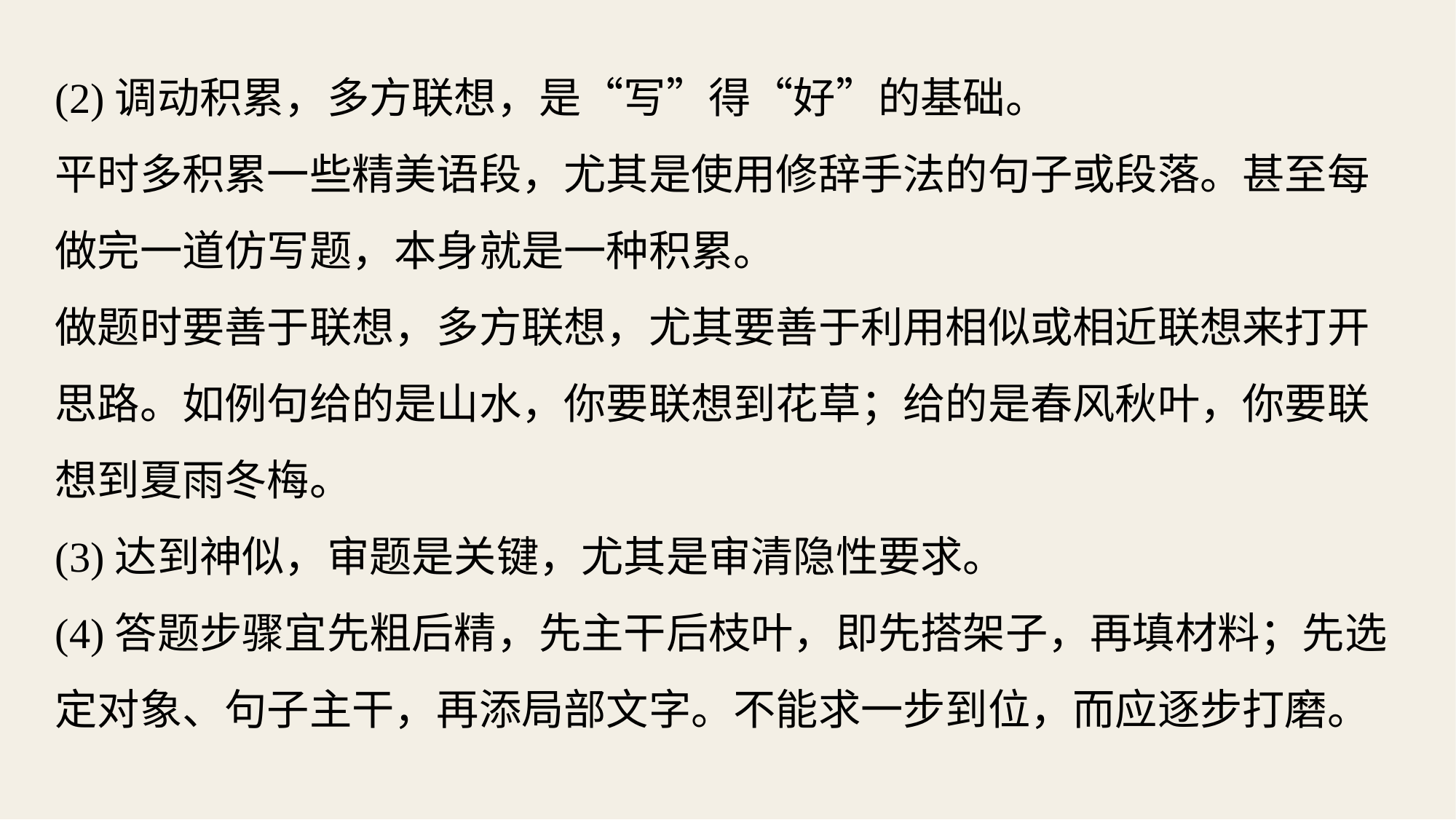

(2)调动积累，多方联想，是“写”得“好”的基础。
平时多积累一些精美语段，尤其是使用修辞手法的句子或段落。甚至每做完一道仿写题，本身就是一种积累。
做题时要善于联想，多方联想，尤其要善于利用相似或相近联想来打开思路。如例句给的是山水，你要联想到花草；给的是春风秋叶，你要联想到夏雨冬梅。
(3)达到神似，审题是关键，尤其是审清隐性要求。
(4)答题步骤宜先粗后精，先主干后枝叶，即先搭架子，再填材料；先选定对象、句子主干，再添局部文字。不能求一步到位，而应逐步打磨。